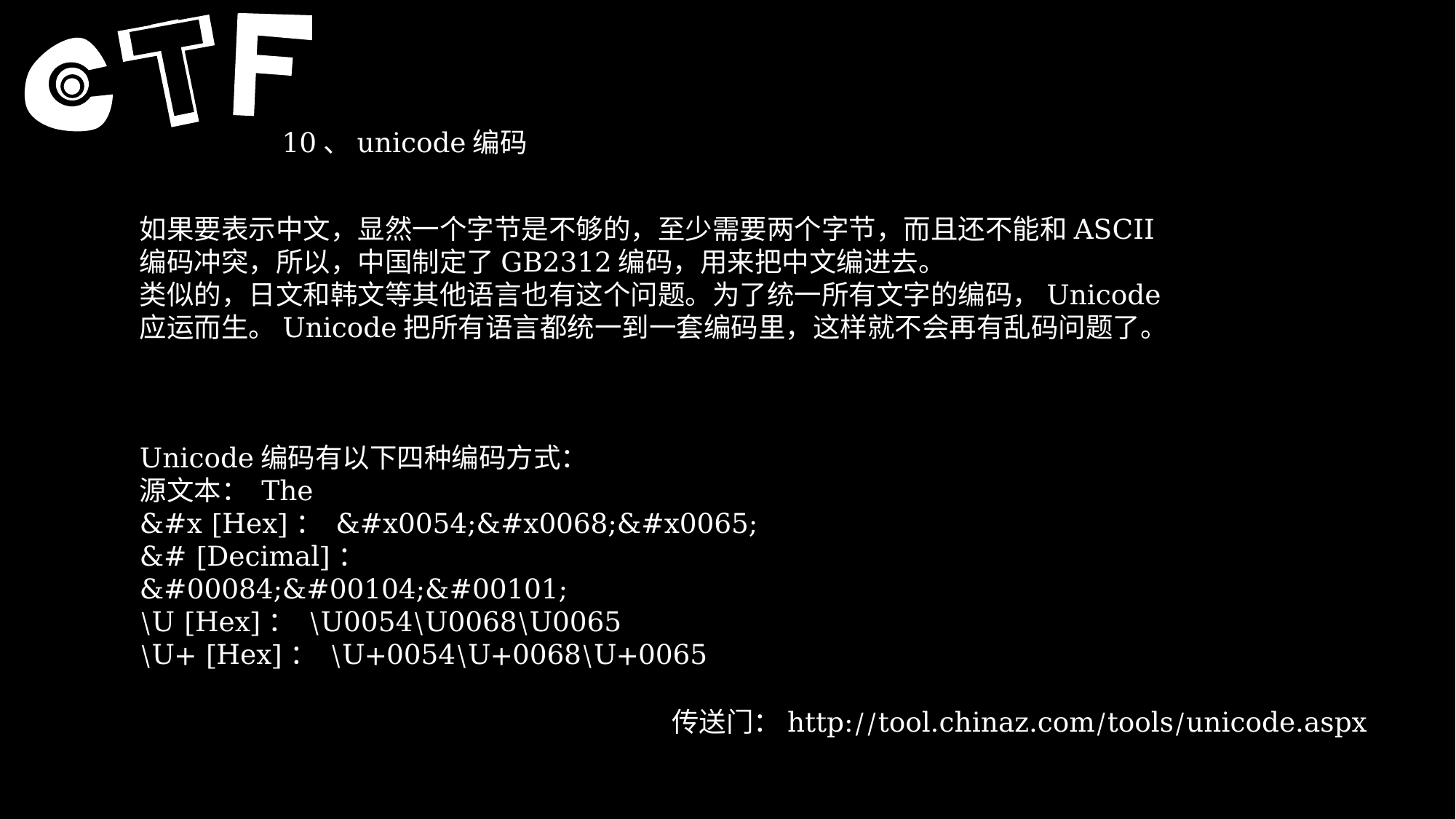

10、unicode编码
如果要表示中文，显然一个字节是不够的，至少需要两个字节，而且还不能和ASCII编码冲突，所以，中国制定了GB2312编码，用来把中文编进去。
类似的，日文和韩文等其他语言也有这个问题。为了统一所有文字的编码，Unicode应运而生。Unicode把所有语言都统一到一套编码里，这样就不会再有乱码问题了。
Unicode编码有以下四种编码方式：
源文本： The
&#x [Hex]： &#x0054;&#x0068;&#x0065;
&# [Decimal]： &#00084;&#00104;&#00101;
\U [Hex]： \U0054\U0068\U0065
\U+ [Hex]： \U+0054\U+0068\U+0065
RI

传送门：http://tool.chinaz.com/tools/unicode.aspx